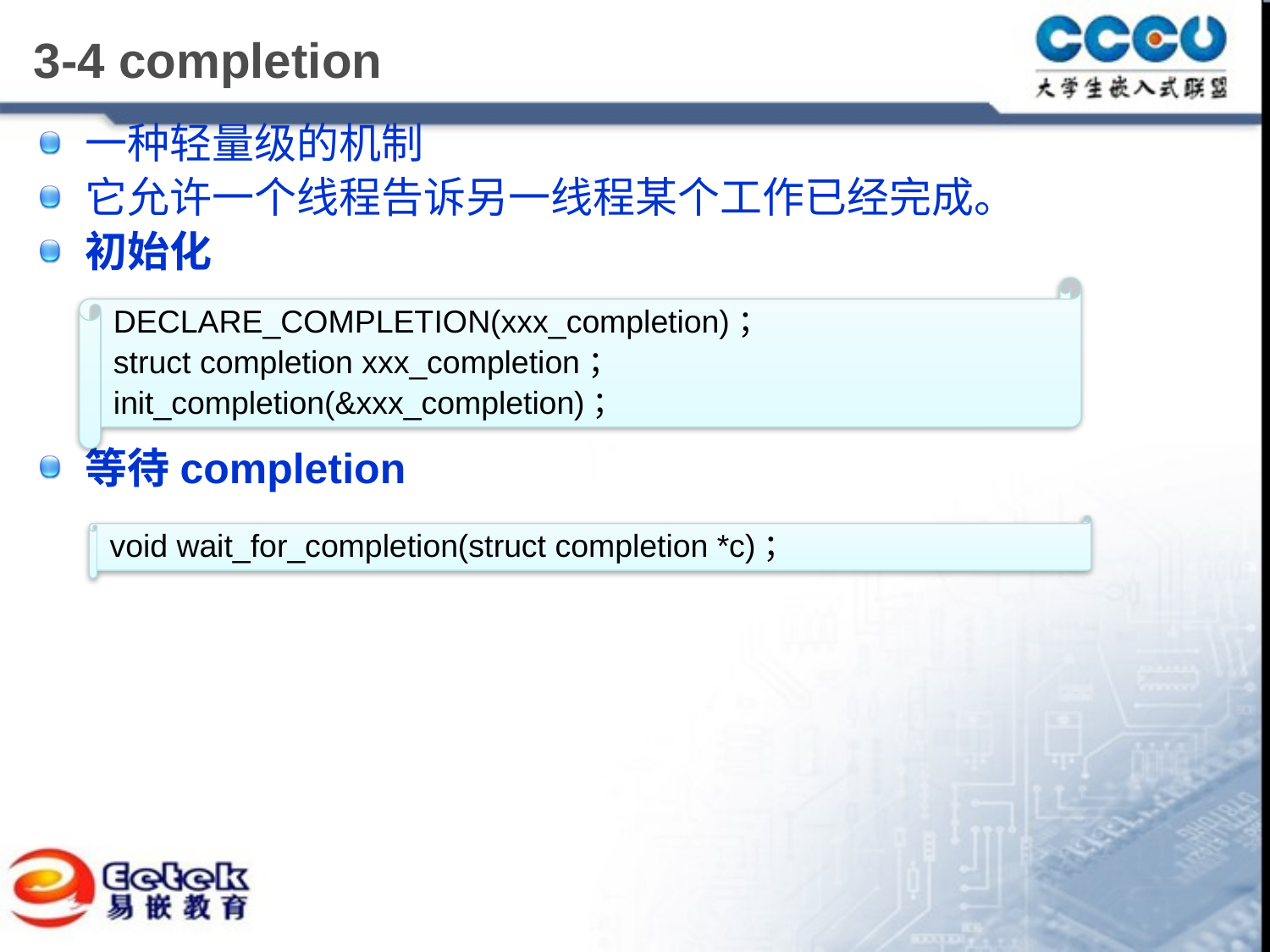

# 3-4 completion
一种轻量级的机制
它允许一个线程告诉另一线程某个工作已经完成。
初始化

等待completion

DECLARE_COMPLETION(xxx_completion)；
struct completion xxx_completion；
init_completion(&xxx_completion)；
void wait_for_completion(struct completion *c)；